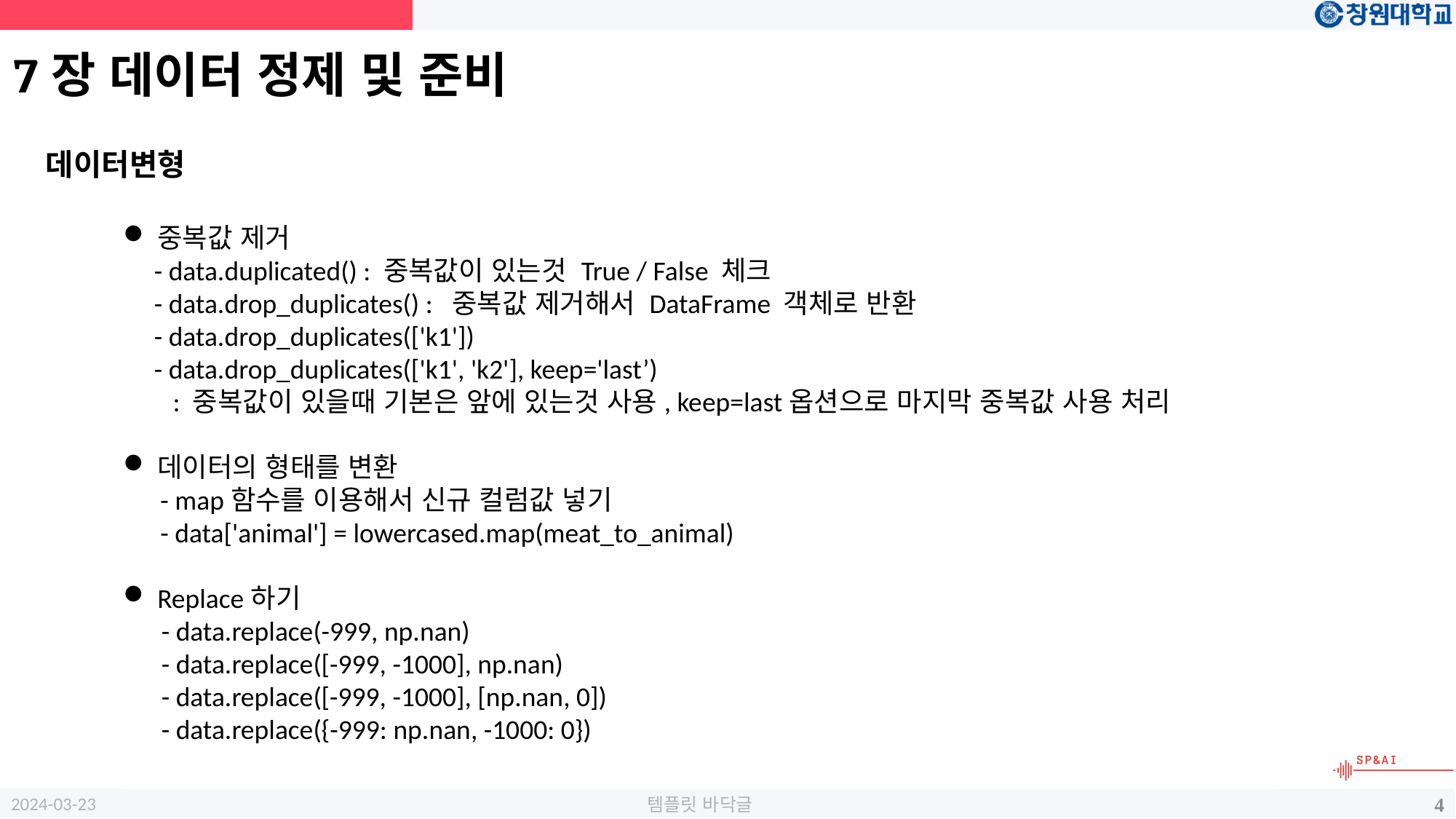

# 7장 데이터 정제 및 준비
데이터변형
중복값 제거
     - data.duplicated() : 중복값이 있는것 True / False 체크
     - data.drop_duplicates() :  중복값 제거해서 DataFrame 객체로 반환
     - data.drop_duplicates(['k1'])
     - data.drop_duplicates(['k1', 'k2'], keep='last’)
        : 중복값이 있을때 기본은 앞에 있는것 사용, keep=last옵션으로 마지막 중복값 사용 처리

데이터의 형태를 변환
      - map함수를 이용해서 신규 컬럼값 넣기
      - data['animal'] = lowercased.map(meat_to_animal)

Replace하기
               - data.replace(-999, np.nan)
               - data.replace([-999, -1000], np.nan)
               - data.replace([-999, -1000], [np.nan, 0])
               - data.replace({-999: np.nan, -1000: 0})

2024-03-23
4
템플릿 바닥글